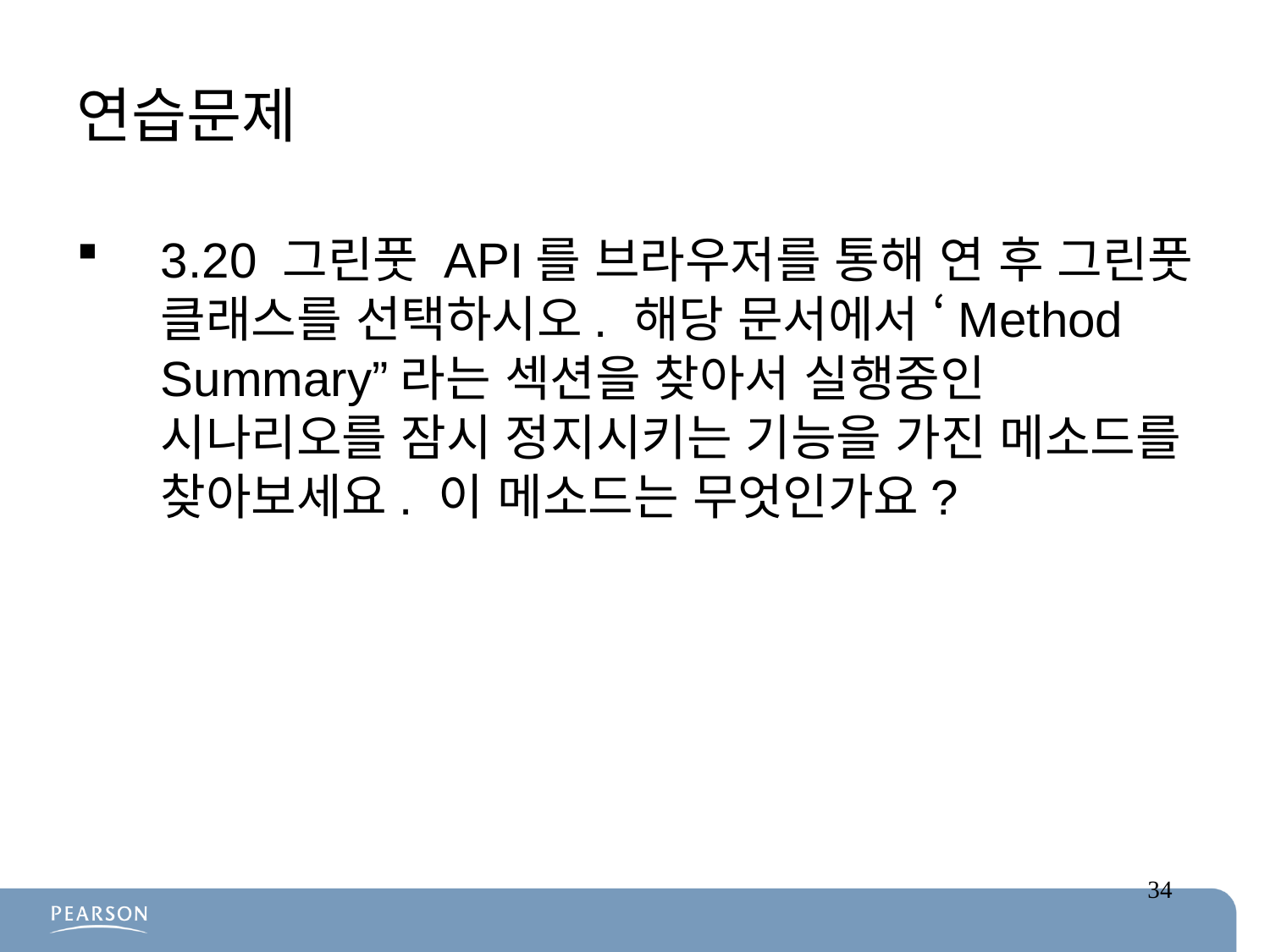

# 연습문제
3.20 그린풋 API를 브라우저를 통해 연 후 그린풋 클래스를 선택하시오. 해당 문서에서 ‘Method Summary”라는 섹션을 찾아서 실행중인 시나리오를 잠시 정지시키는 기능을 가진 메소드를 찾아보세요. 이 메소드는 무엇인가요?
34